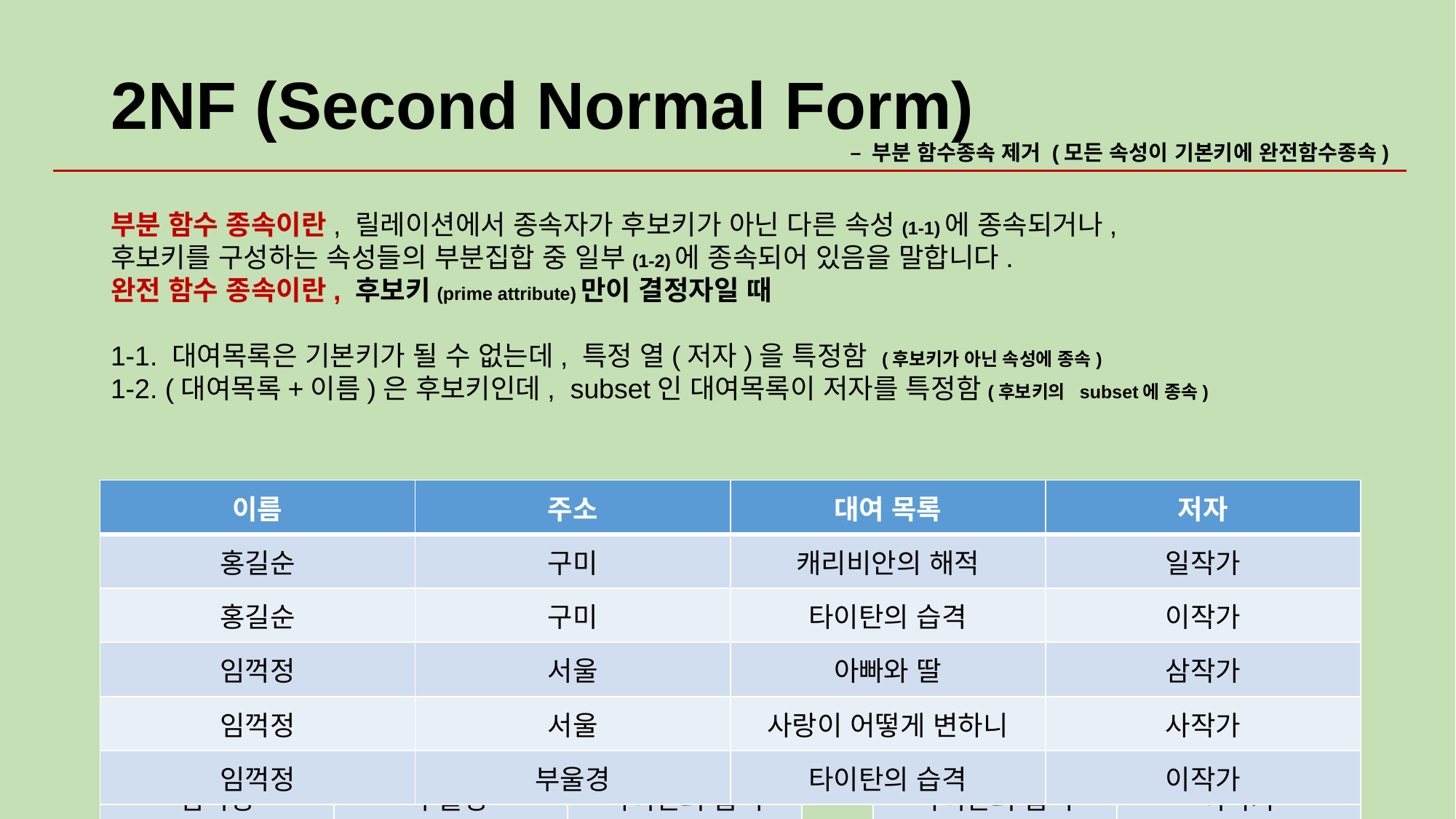

# 2NF (Second Normal Form)
– 부분 함수종속 제거 (모든 속성이 기본키에 완전함수종속)
부분 함수 종속이란, 릴레이션에서 종속자가 후보키가 아닌 다른 속성(1-1)에 종속되거나,
후보키를 구성하는 속성들의 부분집합 중 일부(1-2)에 종속되어 있음을 말합니다.
완전 함수 종속이란, 후보키(prime attribute)만이 결정자일 때

1-1. 대여목록은 기본키가 될 수 없는데, 특정 열(저자)을 특정함 (후보키가 아닌 속성에 종속)
1-2. (대여목록+이름)은 후보키인데,  subset인 대여목록이 저자를 특정함(후보키의  subset에 종속)
| 이름 | 주소 | 대여 목록 |
| --- | --- | --- |
| 홍길순 | 구미 | 캐리비안의 해적 |
| 홍길순 | 구미 | 타이탄의 습격 |
| 임꺽정 | 서울 | 아빠와 딸 |
| 임꺽정 | 서울 | 사랑이 어떻게 변하니 |
| 임꺽정 | 부울경 | 타이탄의 습격 |
| 대여 목록 | 저자 |
| --- | --- |
| 캐리비안의 해적 | 일작가 |
| 타이탄의 습격 | 이작가 |
| 아빠와 딸 | 삼작가 |
| 사랑이 어떻게 변하니 | 사작가 |
| 타이탄의 습격 | 이작가 |
| NO | 이름 | 주소 | 대여 목록 | 저자 |
| --- | --- | --- | --- | --- |
| 230221-01 | 홍길순 | 구미 | 캐리비안의 해적 | 일작가 |
| 230221-02 | 홍길순 | 구미 | 타이탄의 습격 | 이작가 |
| 230221-03 | 임꺽정 | 서울 | 아빠와 딸 | 삼작가 |
| 230221-04 | 임꺽정 | 서울 | 사랑이 어떻게 변하니 | 사작가 |
| 230221-05 | 임꺽정 | 부울경 | 타이탄의 습격 | 이작가 |
| 이름 | 주소 | 대여 목록 | 저자 |
| --- | --- | --- | --- |
| 홍길순 | 구미 | 캐리비안의 해적 | 일작가 |
| 홍길순 | 구미 | 타이탄의 습격 | 이작가 |
| 임꺽정 | 서울 | 아빠와 딸 | 삼작가 |
| 임꺽정 | 서울 | 사랑이 어떻게 변하니 | 사작가 |
| 임꺽정 | 부울경 | 타이탄의 습격 | 이작가 |